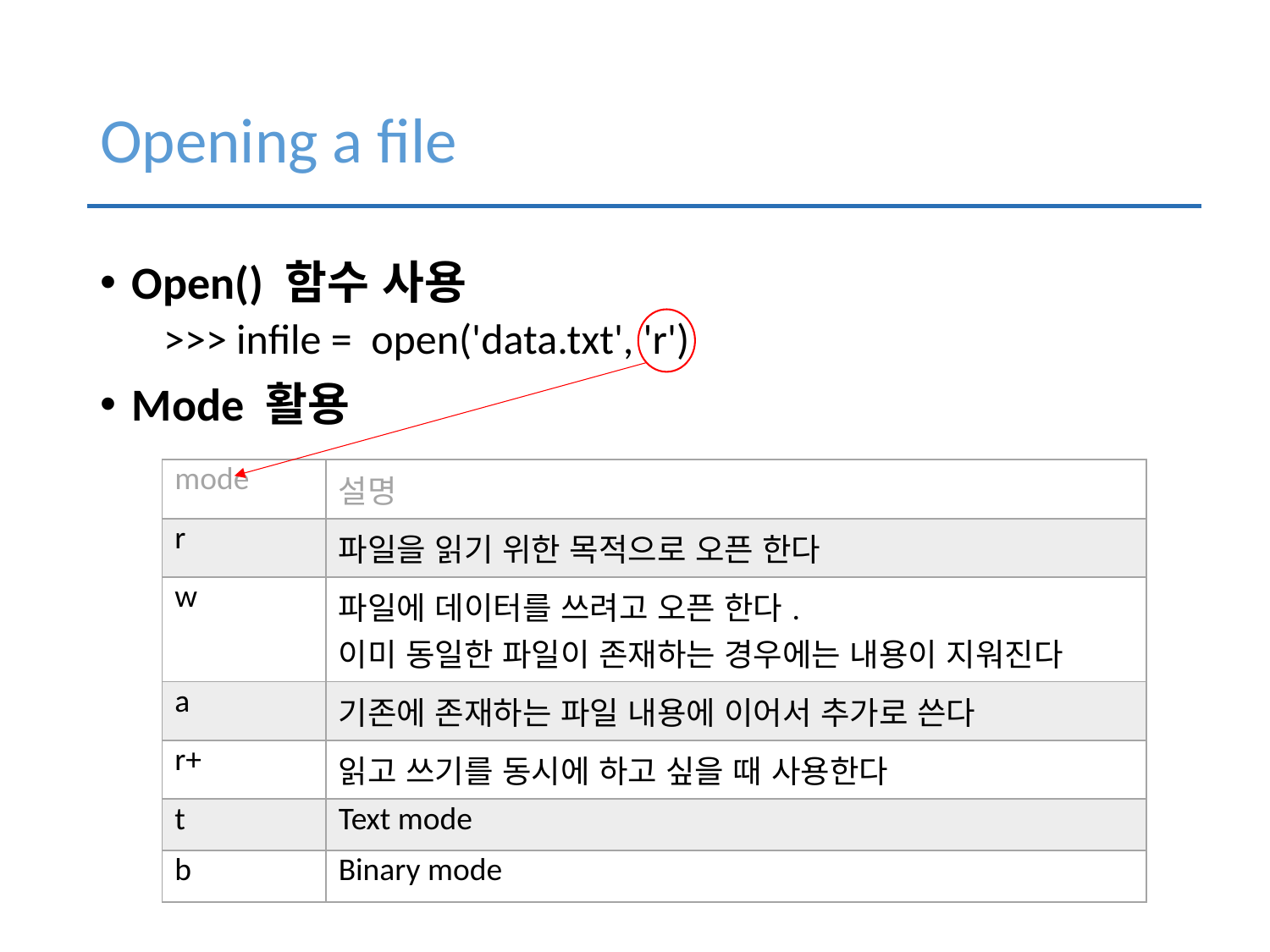

# Opening a file
Open() 함수 사용
>>> infile =  open('data.txt', 'r')
Mode 활용

| mode | 설명 |
| --- | --- |
| r | 파일을 읽기 위한 목적으로 오픈 한다 |
| w | 파일에 데이터를 쓰려고 오픈 한다. 이미 동일한 파일이 존재하는 경우에는 내용이 지워진다 |
| a | 기존에 존재하는 파일 내용에 이어서 추가로 쓴다 |
| r+ | 읽고 쓰기를 동시에 하고 싶을 때 사용한다 |
| t | Text mode |
| b | Binary mode |